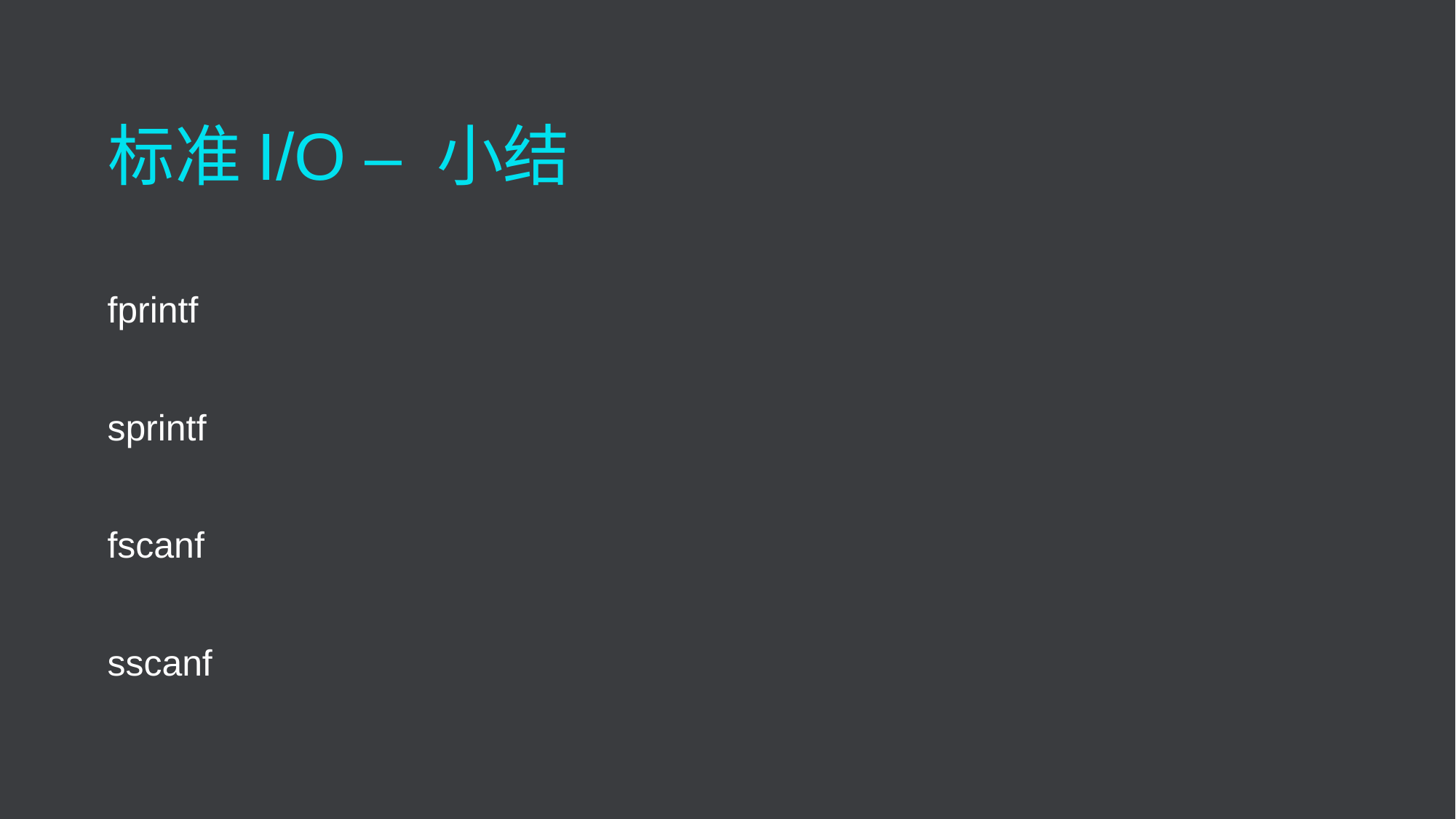

标准I/O – 小结

       fprintf

       sprintf

       fscanf

       sscanf